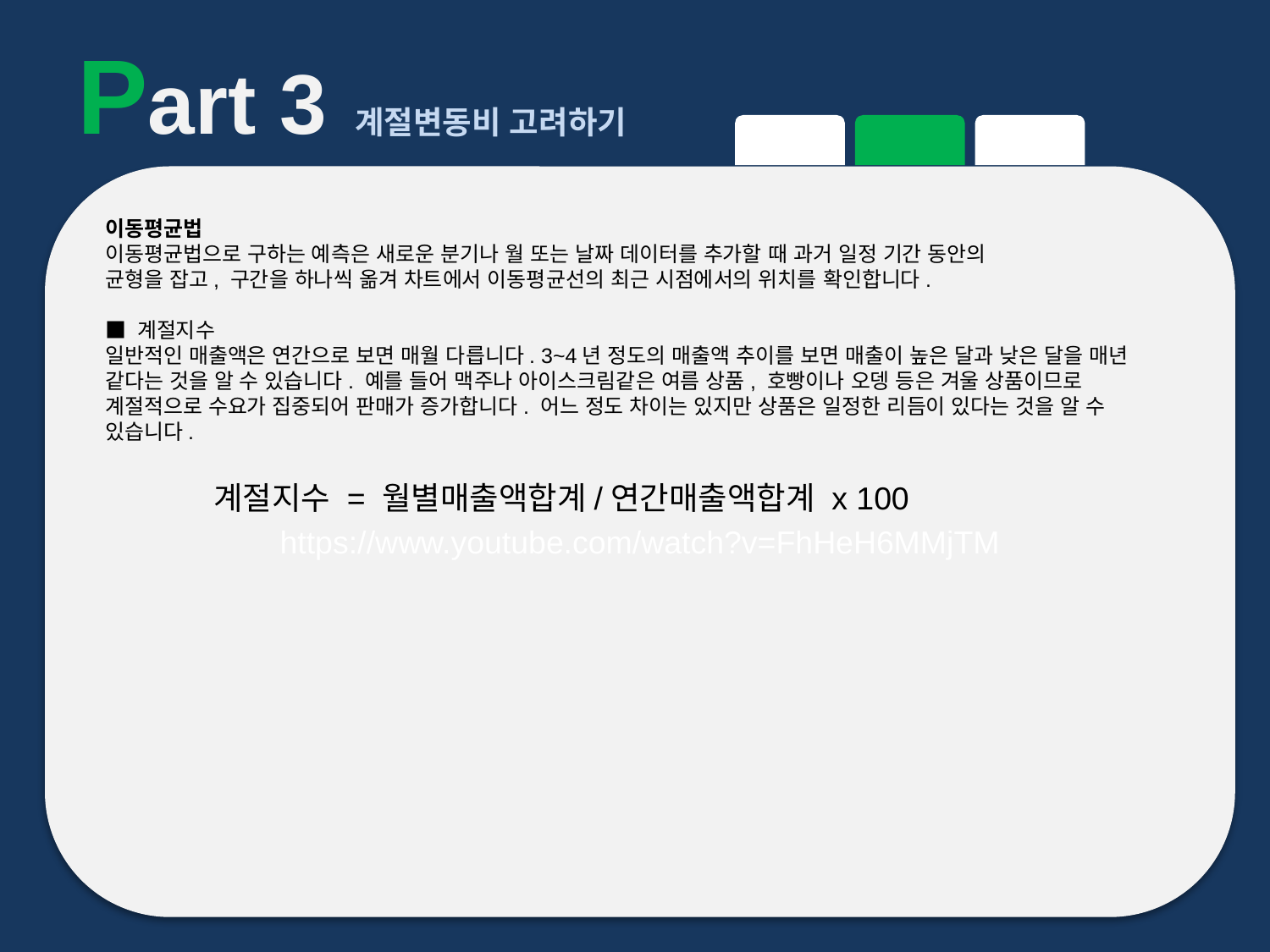

Part 3
계절변동비 고려하기

https://www.youtube.com/watch?v=FhHeH6MMjTM
이동평균법
이동평균법으로 구하는 예측은 새로운 분기나 월 또는 날짜 데이터를 추가할 때 과거 일정 기간 동안의
균형을 잡고, 구간을 하나씩 옮겨 차트에서 이동평균선의 최근 시점에서의 위치를 확인합니다.

■ 계절지수
일반적인 매출액은 연간으로 보면 매월 다릅니다. 3~4년 정도의 매출액 추이를 보면 매출이 높은 달과 낮은 달을 매년 같다는 것을 알 수 있습니다. 예를 들어 맥주나 아이스크림같은 여름 상품, 호빵이나 오뎅 등은 겨울 상품이므로 계절적으로 수요가 집중되어 판매가 증가합니다. 어느 정도 차이는 있지만 상품은 일정한 리듬이 있다는 것을 알 수 있습니다.
계절지수 = 월별매출액합계/연간매출액합계 x 100